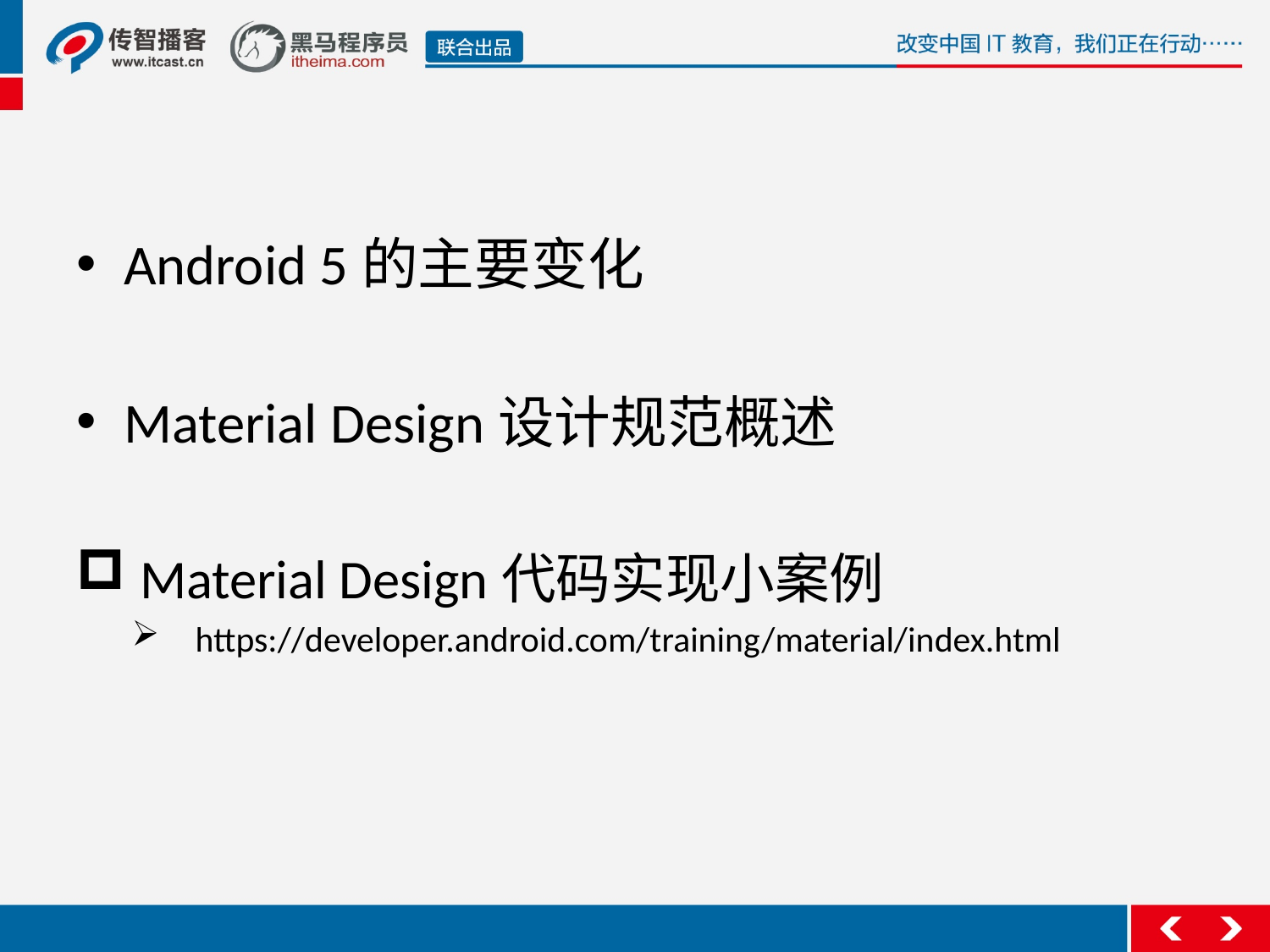

Android 5的主要变化

Material Design设计规范概述

Material Design代码实现小案例
https://developer.android.com/training/material/index.html